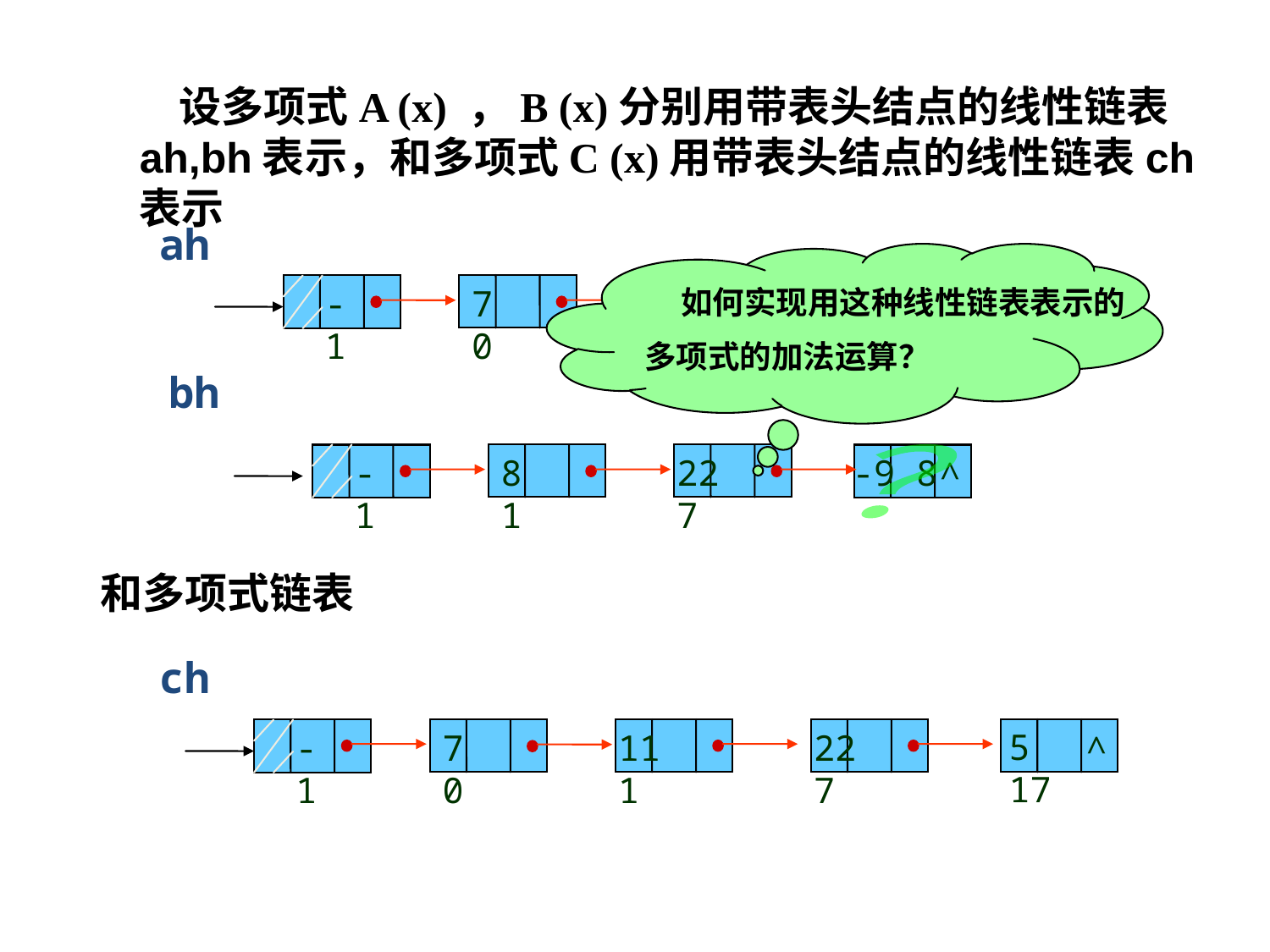

设多项式A (x) ，B (x)分别用带表头结点的线性链表ah,bh表示，和多项式C (x)用带表头结点的线性链表ch表示
ah

-1
7 0
3 1
9 8
5 17

∧

bh

-1
8 1
22 7
-9 8

∧

    如何实现用这种线性链表表示的
多项式的加法运算？
？
和多项式链表
ch

22 7
5 17

∧

-1
7 0
11 1